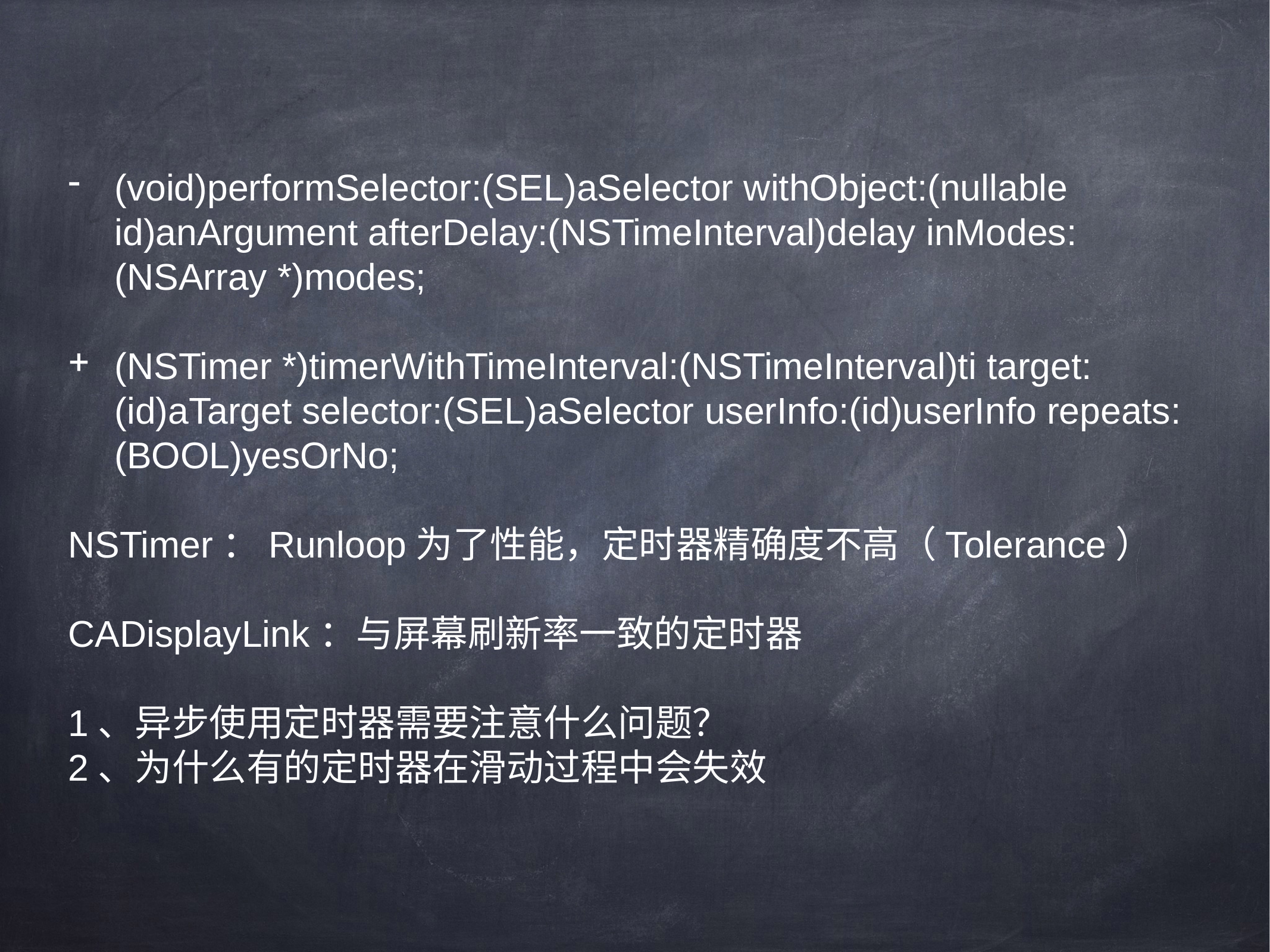

(void)performSelector:(SEL)aSelector withObject:(nullable id)anArgument afterDelay:(NSTimeInterval)delay inModes:(NSArray *)modes;

(NSTimer *)timerWithTimeInterval:(NSTimeInterval)ti target:(id)aTarget selector:(SEL)aSelector userInfo:(id)userInfo repeats:(BOOL)yesOrNo;

NSTimer：Runloop为了性能，定时器精确度不高（Tolerance）

CADisplayLink：与屏幕刷新率一致的定时器

1、异步使用定时器需要注意什么问题？
2、为什么有的定时器在滑动过程中会失效